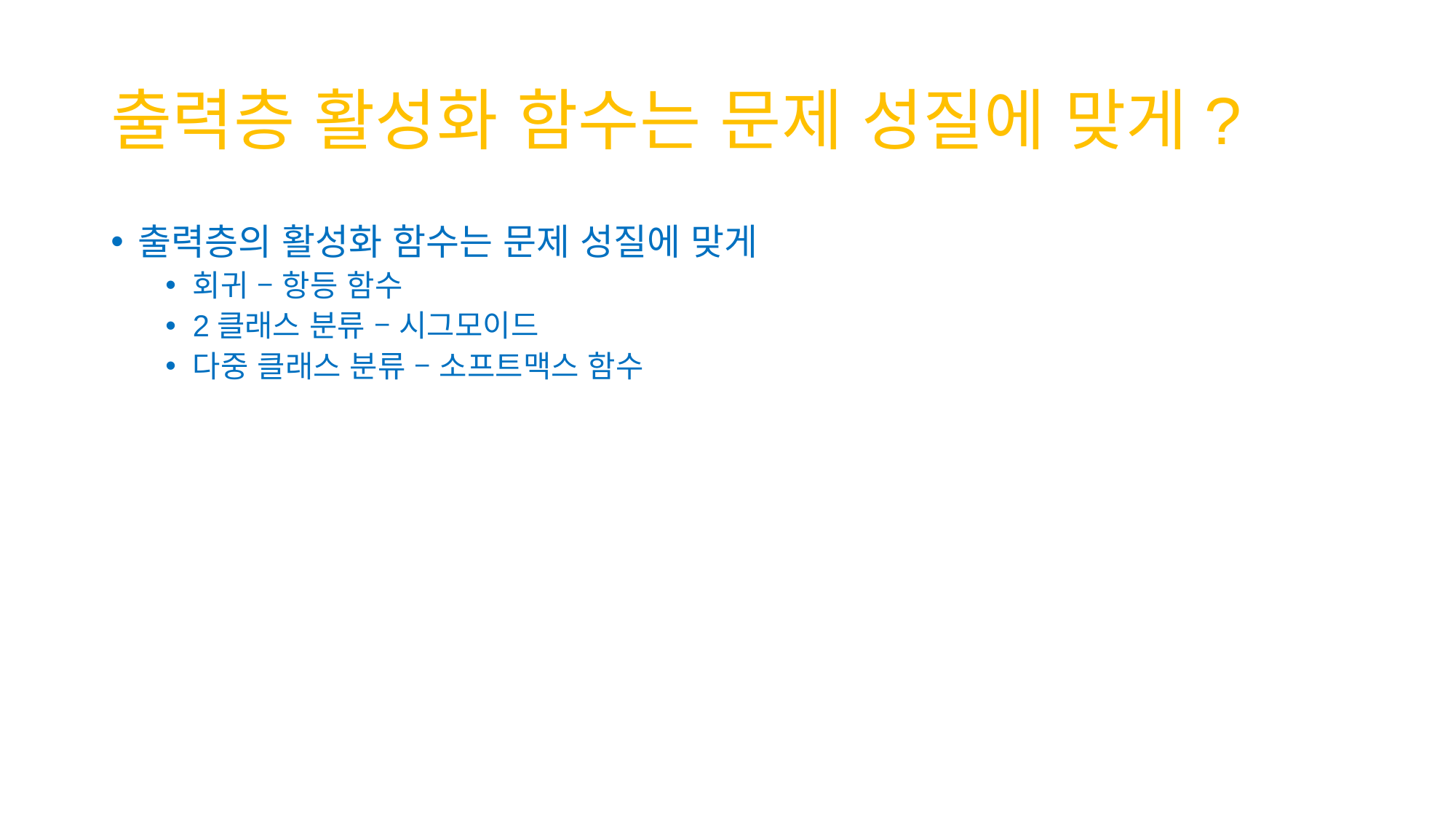

# 출력층 활성화 함수는 문제 성질에 맞게?
출력층의 활성화 함수는 문제 성질에 맞게
회귀 – 항등 함수
2클래스 분류 – 시그모이드
다중 클래스 분류 – 소프트맥스 함수